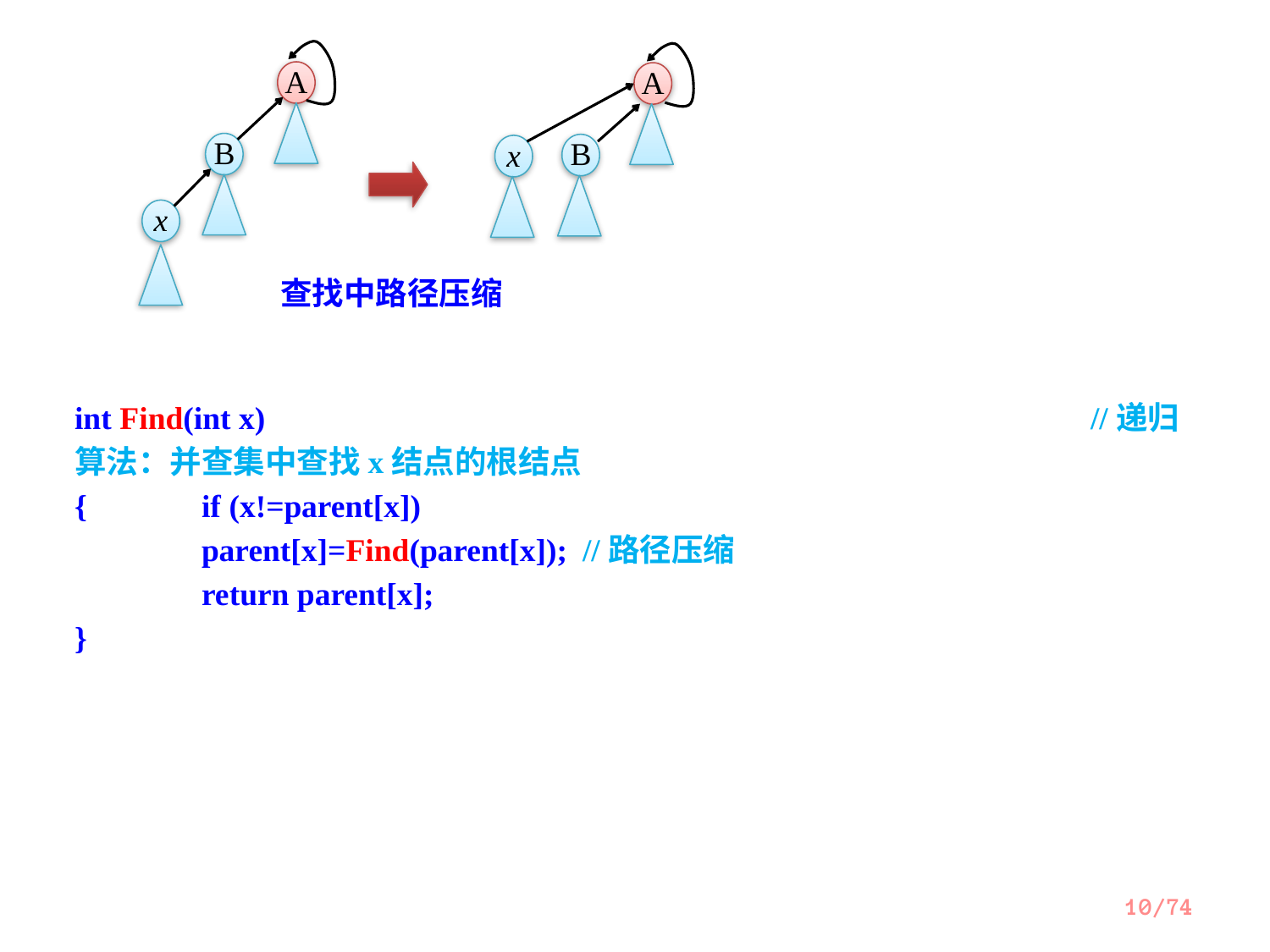

A
A

B
B
x

x

查找中路径压缩
int Find(int x)			 				//递归算法：并查集中查找x结点的根结点
{   	if (x!=parent[x])
        	parent[x]=Find(parent[x]); 	//路径压缩
    	return parent[x];
}
10/74